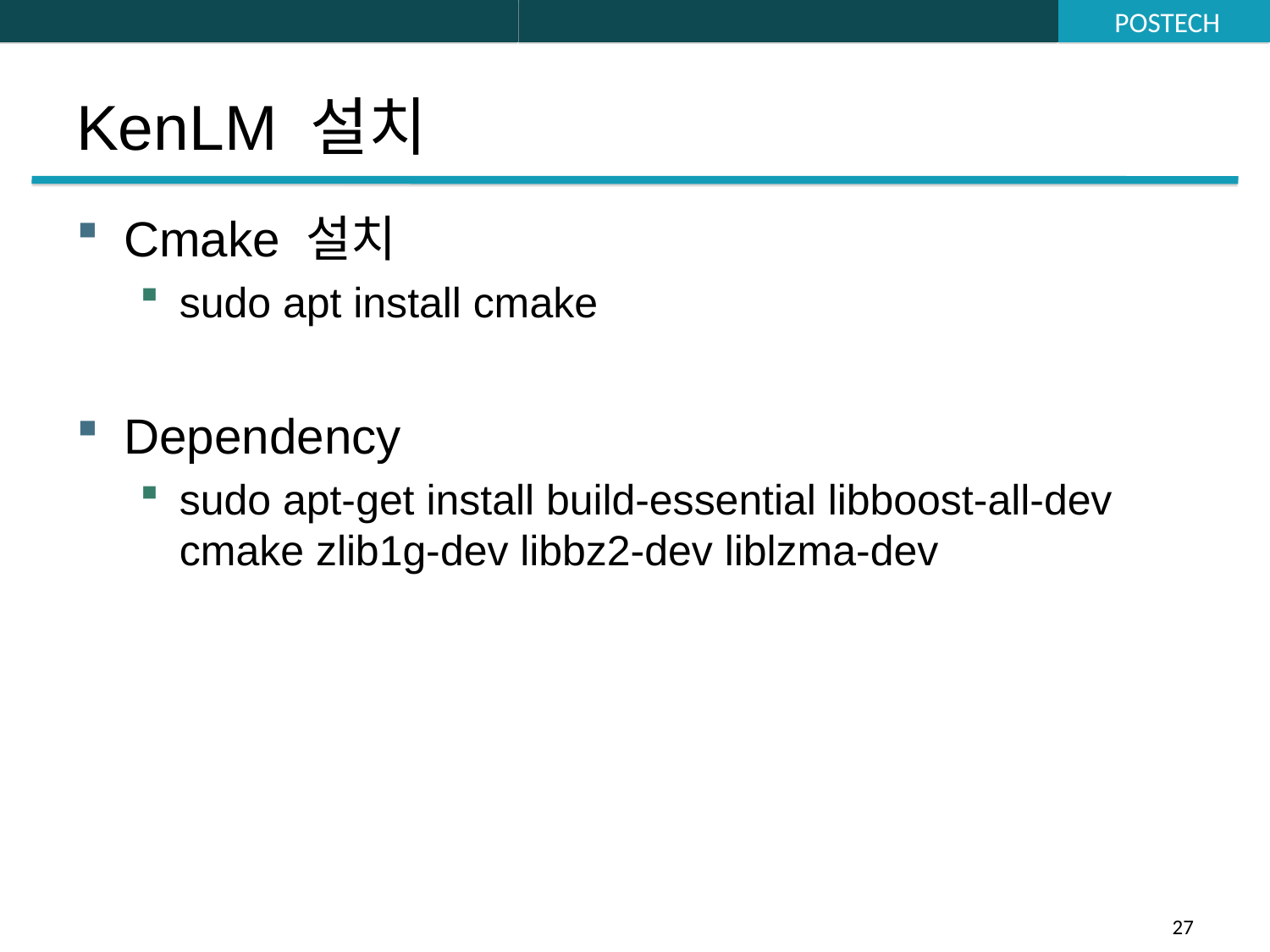

# KenLM 설치
Cmake 설치
sudo apt install cmake

Dependency
sudo apt-get install build-essential libboost-all-dev cmake zlib1g-dev libbz2-dev liblzma-dev
27